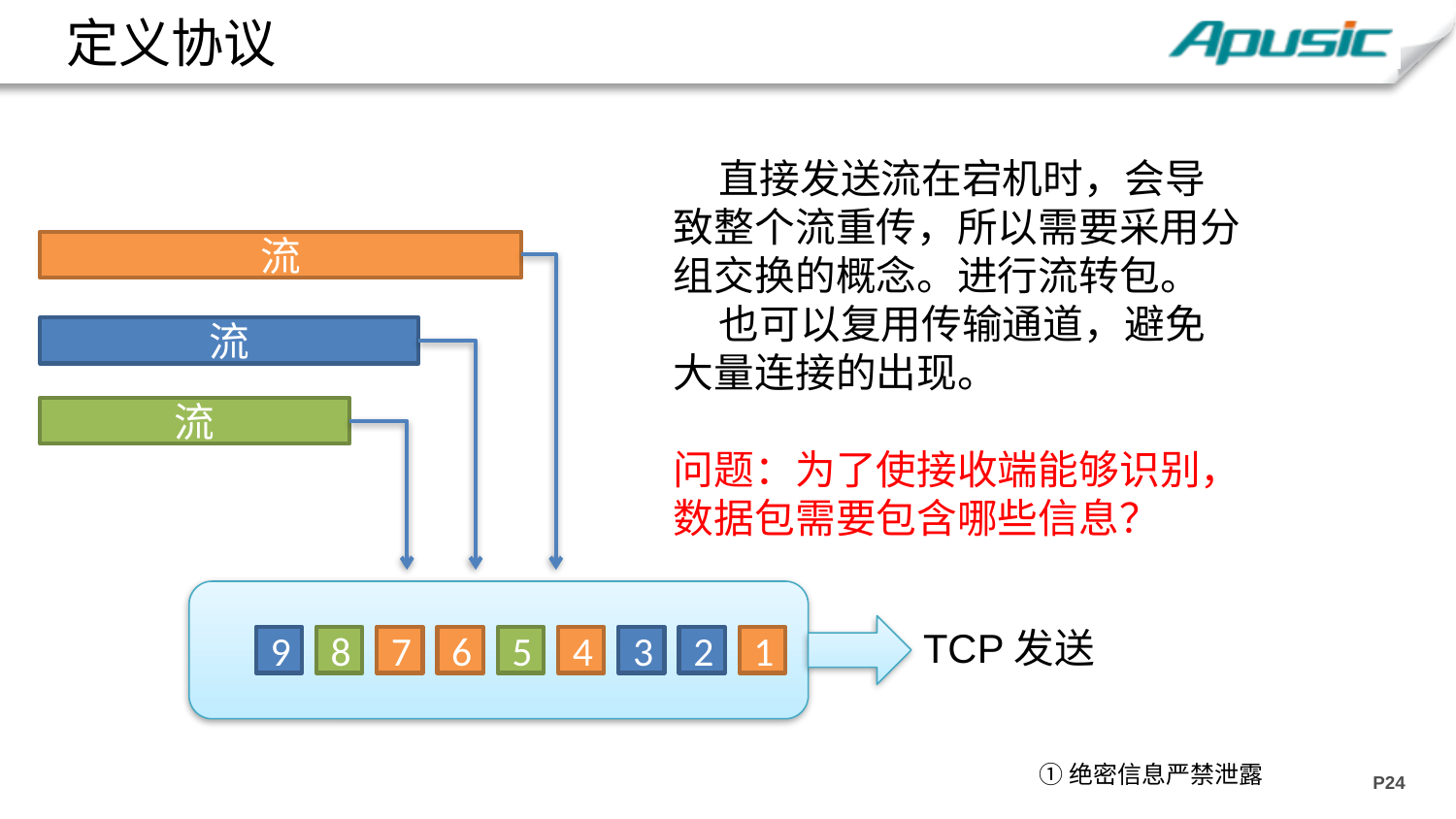

# 定义协议
    直接发送流在宕机时，会导致整个流重传，所以需要采用分组交换的概念。进行流转包。
    也可以复用传输通道，避免大量连接的出现。

问题：为了使接收端能够识别，数据包需要包含哪些信息？
流
流
流

TCP发送
9
8
7
6
5
4
3
2
1